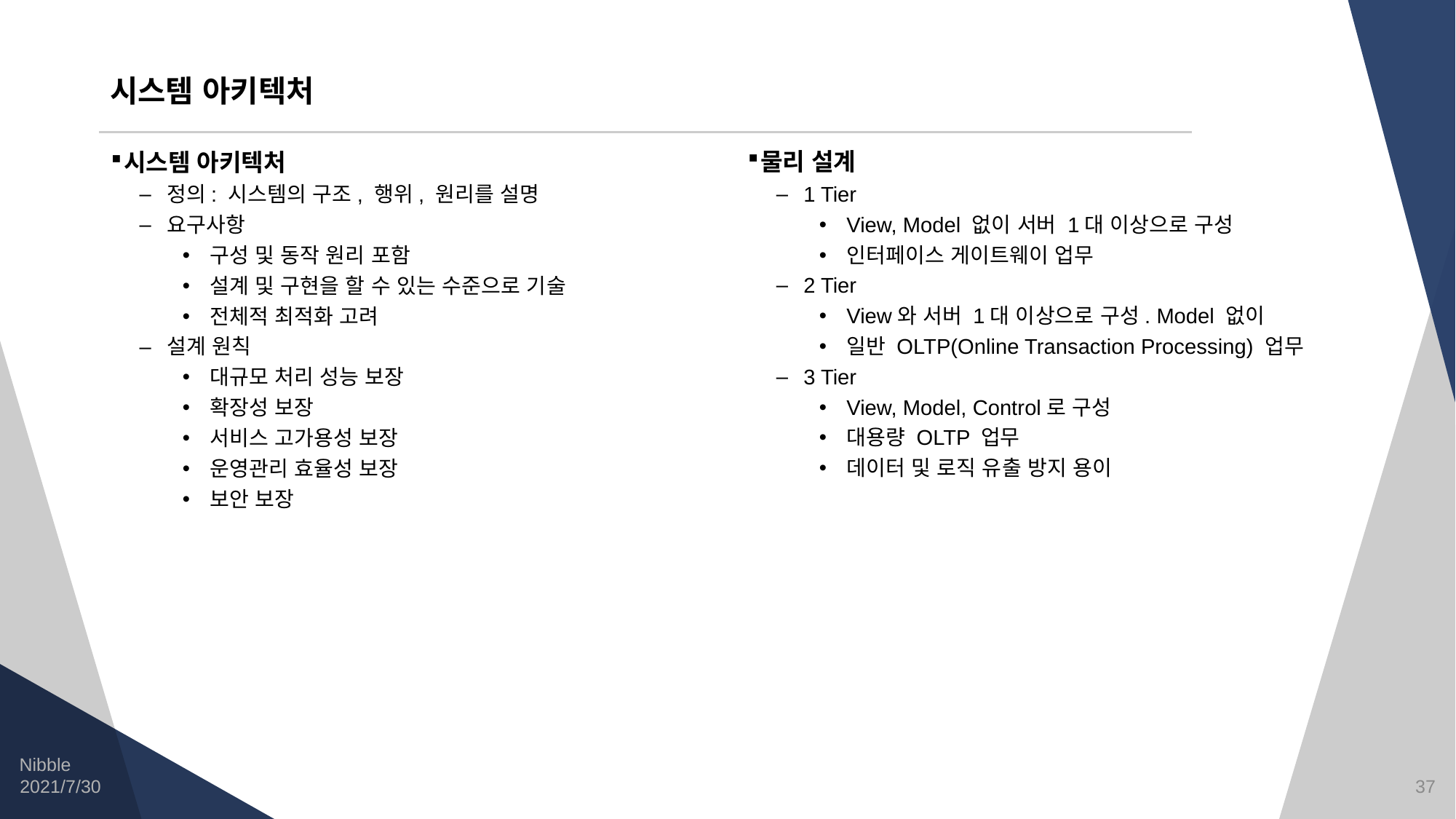

# 시스템 아키텍처
물리 설계
1 Tier
View, Model 없이 서버 1대 이상으로 구성
인터페이스 게이트웨이 업무
2 Tier
View와 서버 1대 이상으로 구성. Model 없이
일반 OLTP(Online Transaction Processing) 업무
3 Tier
View, Model, Control로 구성
대용량 OLTP 업무
데이터 및 로직 유출 방지 용이
시스템 아키텍처
정의: 시스템의 구조, 행위, 원리를 설명
요구사항
구성 및 동작 원리 포함
설계 및 구현을 할 수 있는 수준으로 기술
전체적 최적화 고려
설계 원칙
대규모 처리 성능 보장
확장성 보장
서비스 고가용성 보장
운영관리 효율성 보장
보안 보장
Nibble
2021/7/30
37